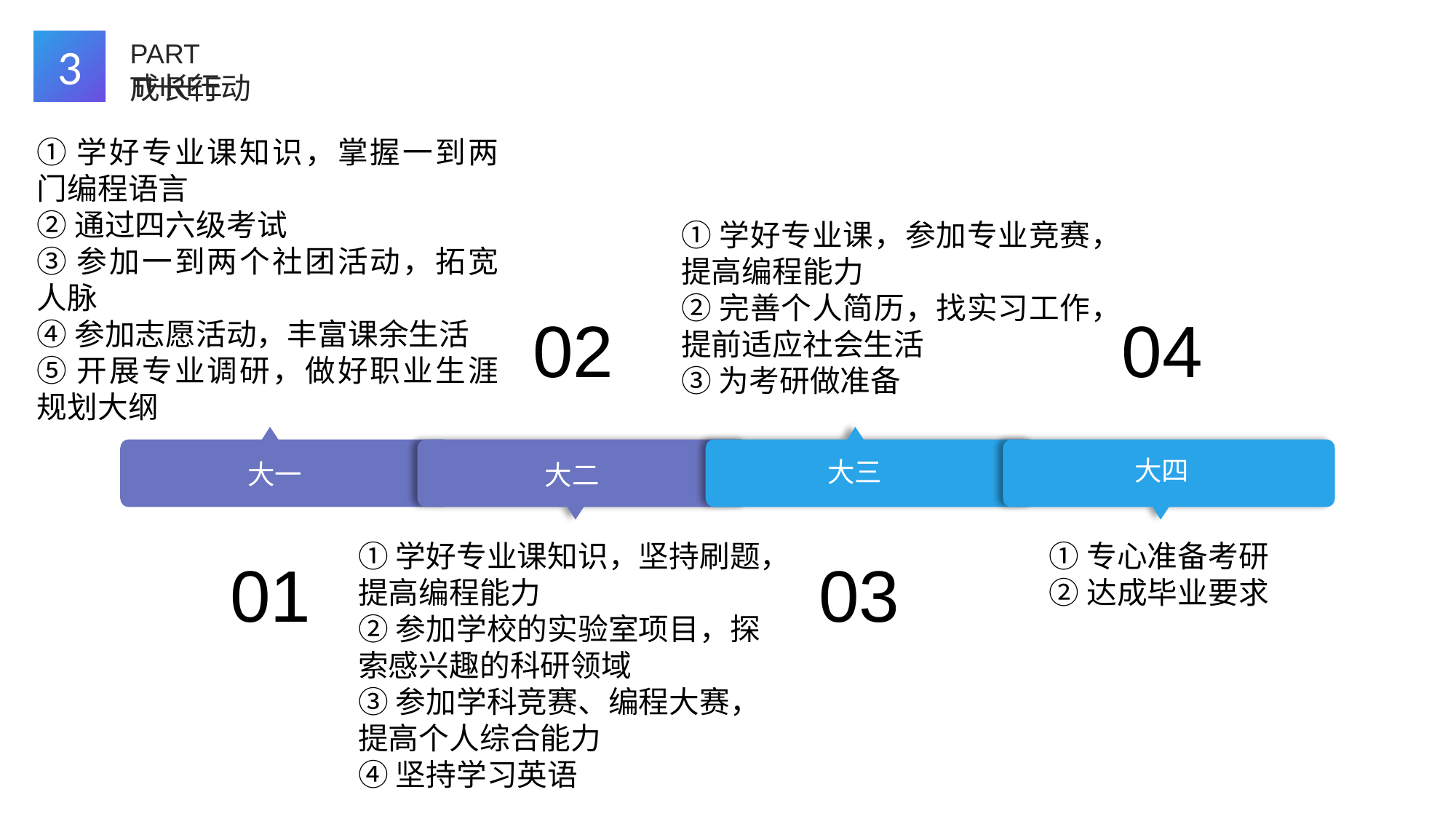

3
PART THREE
成长行动
①学好专业课知识，掌握一到两门编程语言
②通过四六级考试
③参加一到两个社团活动，拓宽人脉
④参加志愿活动，丰富课余生活
⑤开展专业调研，做好职业生涯规划大纲
①学好专业课，参加专业竞赛，提高编程能力
②完善个人简历，找实习工作，提前适应社会生活
③为考研做准备
02
04

大一

大三

大四
大二
①学好专业课知识，坚持刷题，提高编程能力
②参加学校的实验室项目，探索感兴趣的科研领域
③参加学科竞赛、编程大赛，提高个人综合能力
④坚持学习英语
①专心准备考研
②达成毕业要求
01
03